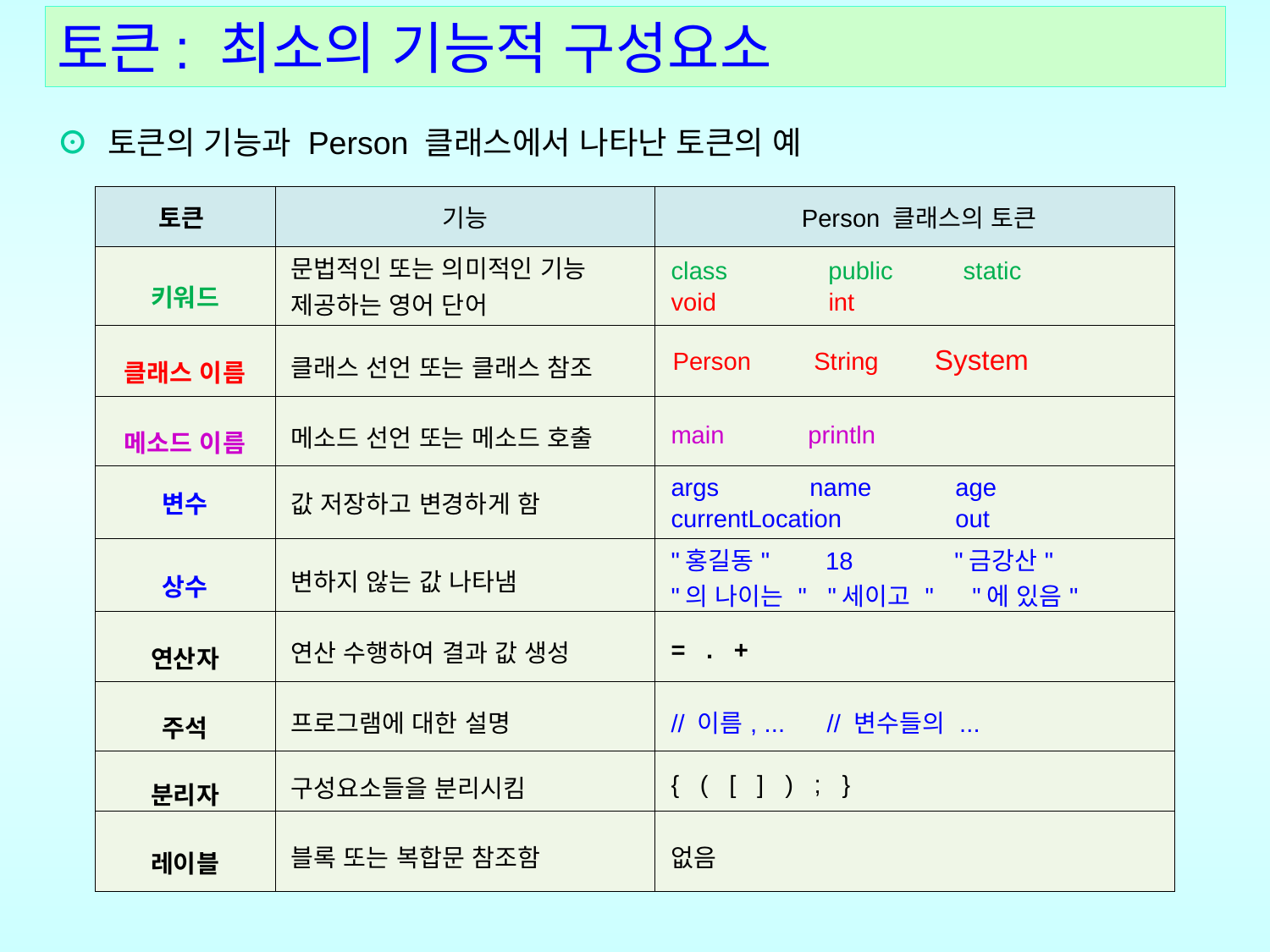

토큰: 최소의 기능적 구성요소
⊙ 토큰의 기능과 Person 클래스에서 나타난 토큰의 예
| 토큰 | 기능 | Person 클래스의 토큰 |
| --- | --- | --- |
| 키워드 | 문법적인 또는 의미적인 기능 제공하는 영어 단어 | class public static void int |
| 클래스 이름 | 클래스 선언 또는 클래스 참조 | Person String System |
| 메소드 이름 | 메소드 선언 또는 메소드 호출 | main println |
| 변수 | 값 저장하고 변경하게 함 | args name age currentLocation out |
| 상수 | 변하지 않는 값 나타냄 | "홍길동" 18 "금강산" "의 나이는 " "세이고 " "에 있음" |
| 연산자 | 연산 수행하여 결과 값 생성 | = . + |
| 주석 | 프로그램에 대한 설명 | // 이름, ... // 변수들의 ... |
| 분리자 | 구성요소들을 분리시킴 | { ( [ ] ) ; } |
| 레이블 | 블록 또는 복합문 참조함 | 없음 |